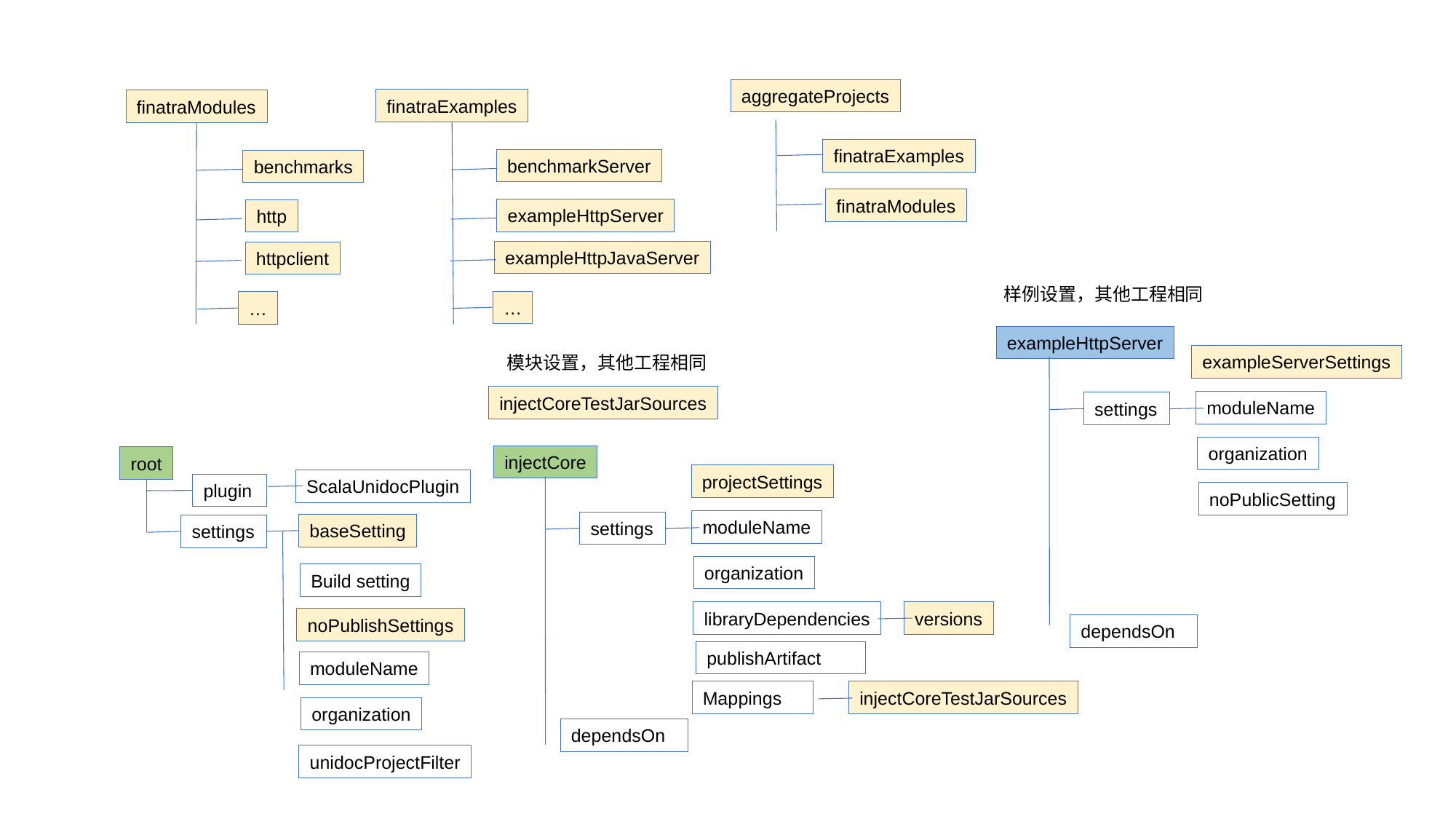

aggregateProjects
finatraExamples
finatraModules
finatraExamples
benchmarkServer
benchmarks
finatraModules
exampleHttpServer
http
exampleHttpJavaServer
httpclient
样例设置，其他工程相同
…
…
exampleHttpServer
exampleServerSettings
模块设置，其他工程相同
injectCoreTestJarSources
moduleName
settings
organization
injectCore
root
projectSettings
ScalaUnidocPlugin
plugin
noPublicSetting
moduleName
settings
baseSetting
settings
organization
Build setting
libraryDependencies
versions
noPublishSettings
dependsOn
publishArtifact
moduleName
Mappings
injectCoreTestJarSources
organization
dependsOn
unidocProjectFilter